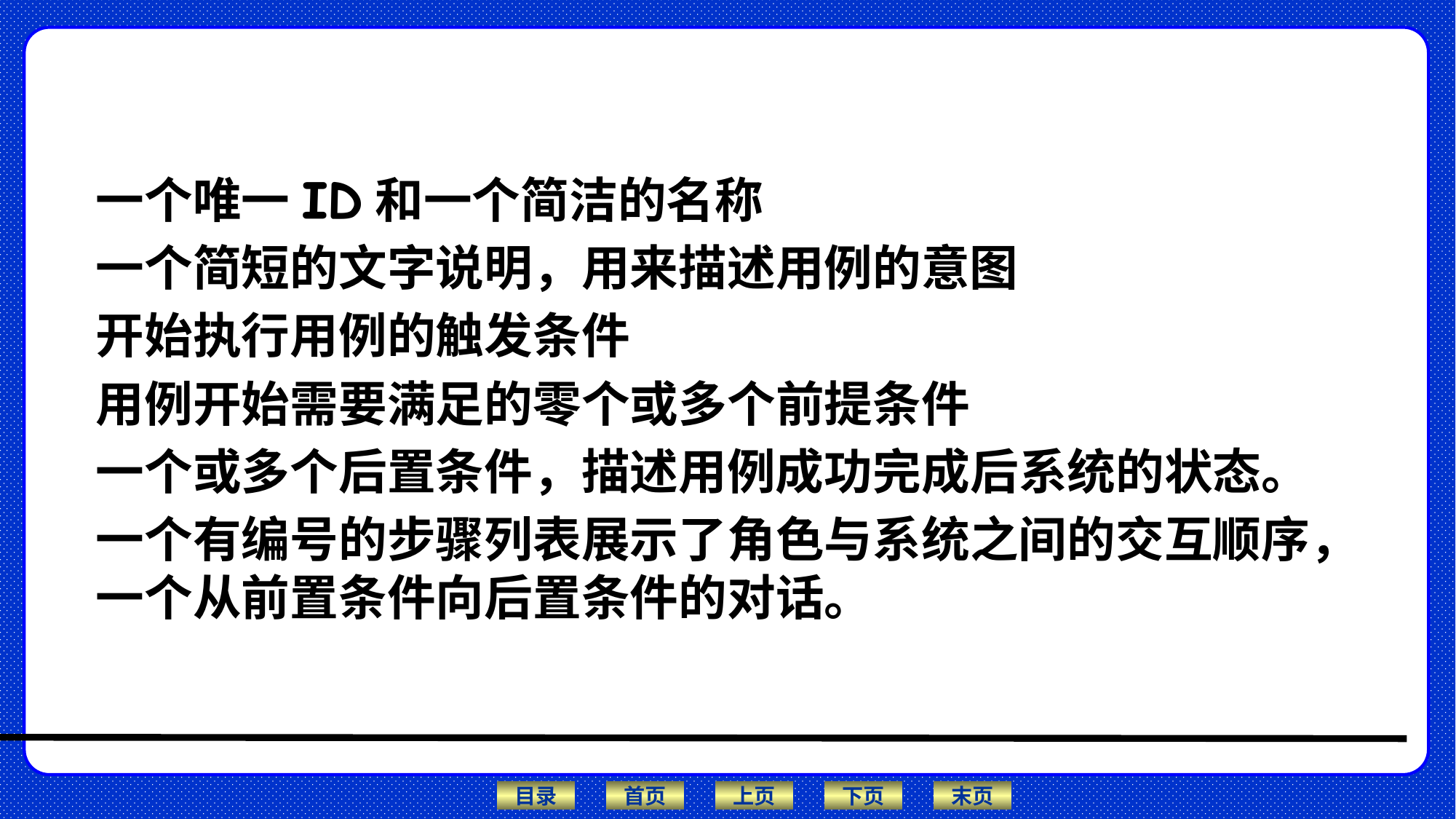

#
一个唯一ID和一个简洁的名称
一个简短的文字说明，用来描述用例的意图
开始执行用例的触发条件
用例开始需要满足的零个或多个前提条件
一个或多个后置条件，描述用例成功完成后系统的状态。
一个有编号的步骤列表展示了角色与系统之间的交互顺序，一个从前置条件向后置条件的对话。